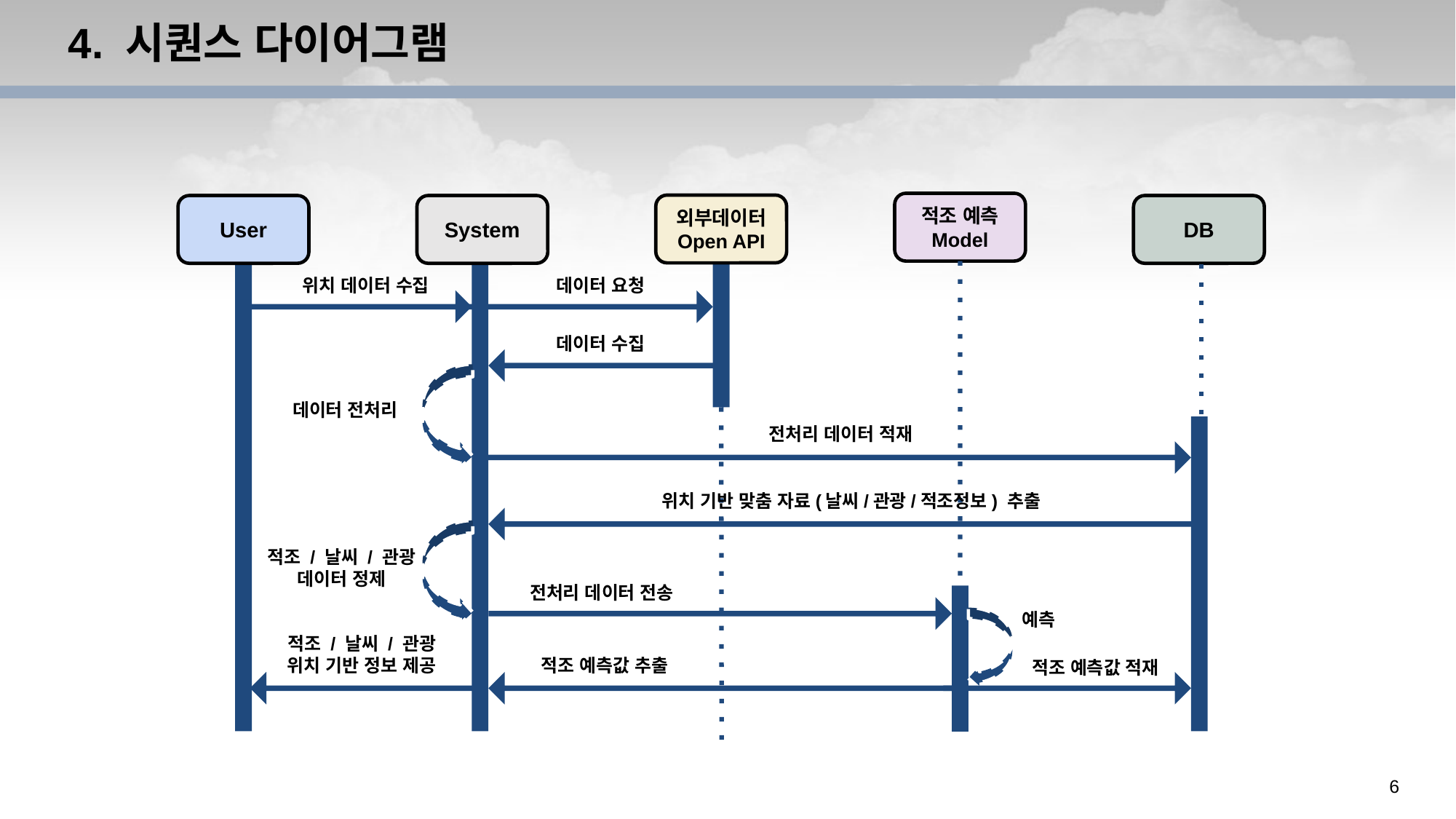

# 4. 시퀀스 다이어그램
적조 예측 Model
외부데이터
Open API
DB
User
System

위치 데이터 수집

데이터 요청

데이터 수집

데이터 전처리
전처리 데이터 적재

위치 기반 맞춤 자료(날씨/관광/적조정보) 추출

적조 / 날씨 / 관광 데이터 정제
전처리 데이터 전송

예측

적조 / 날씨 / 관광 위치 기반 정보 제공
적조 예측값 추출
적조 예측값 적재